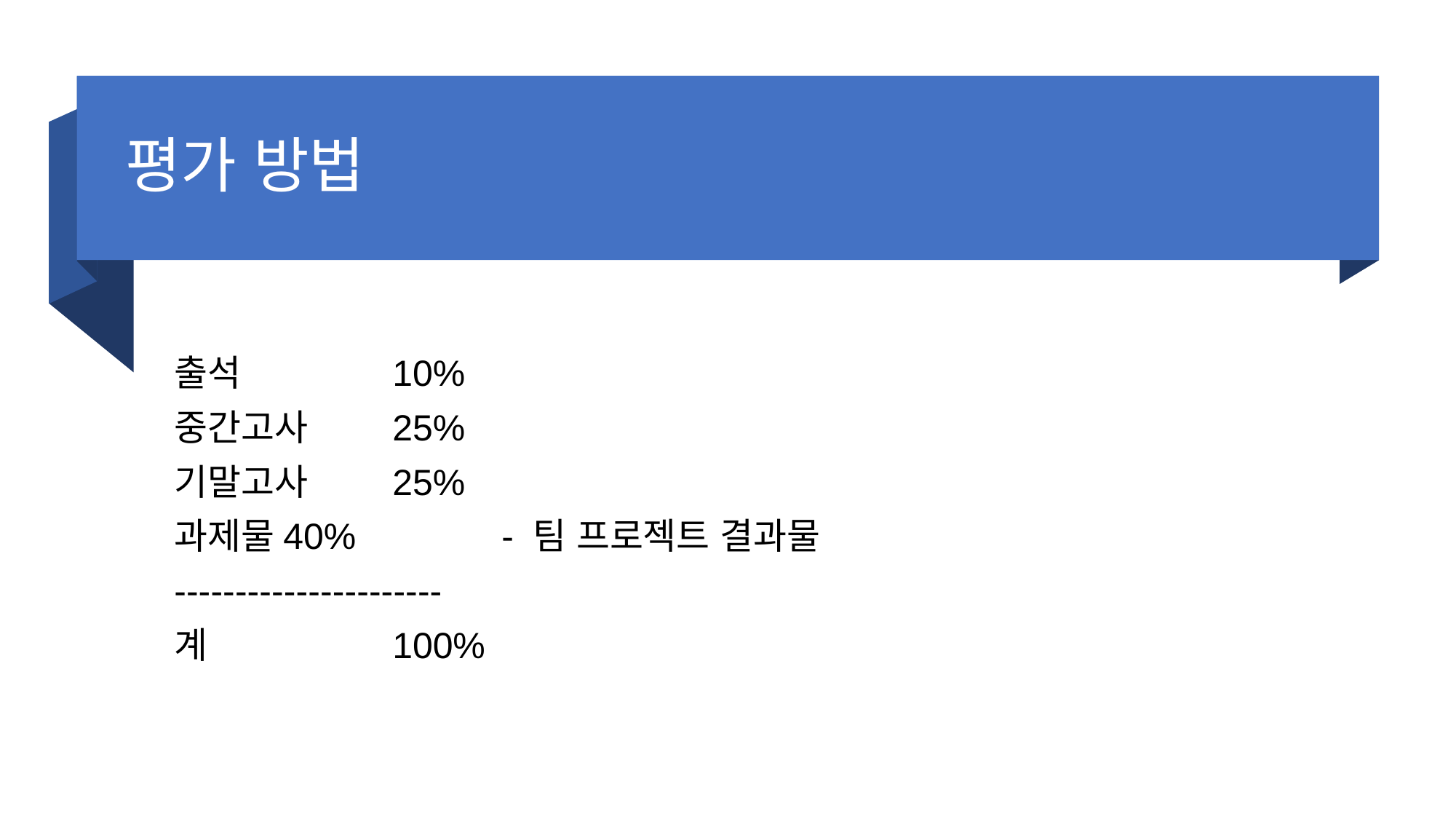

# 평가 방법

출석		10%
중간고사	25%
기말고사	25%
과제물	40%		- 팀 프로젝트 결과물
----------------------
계		100%